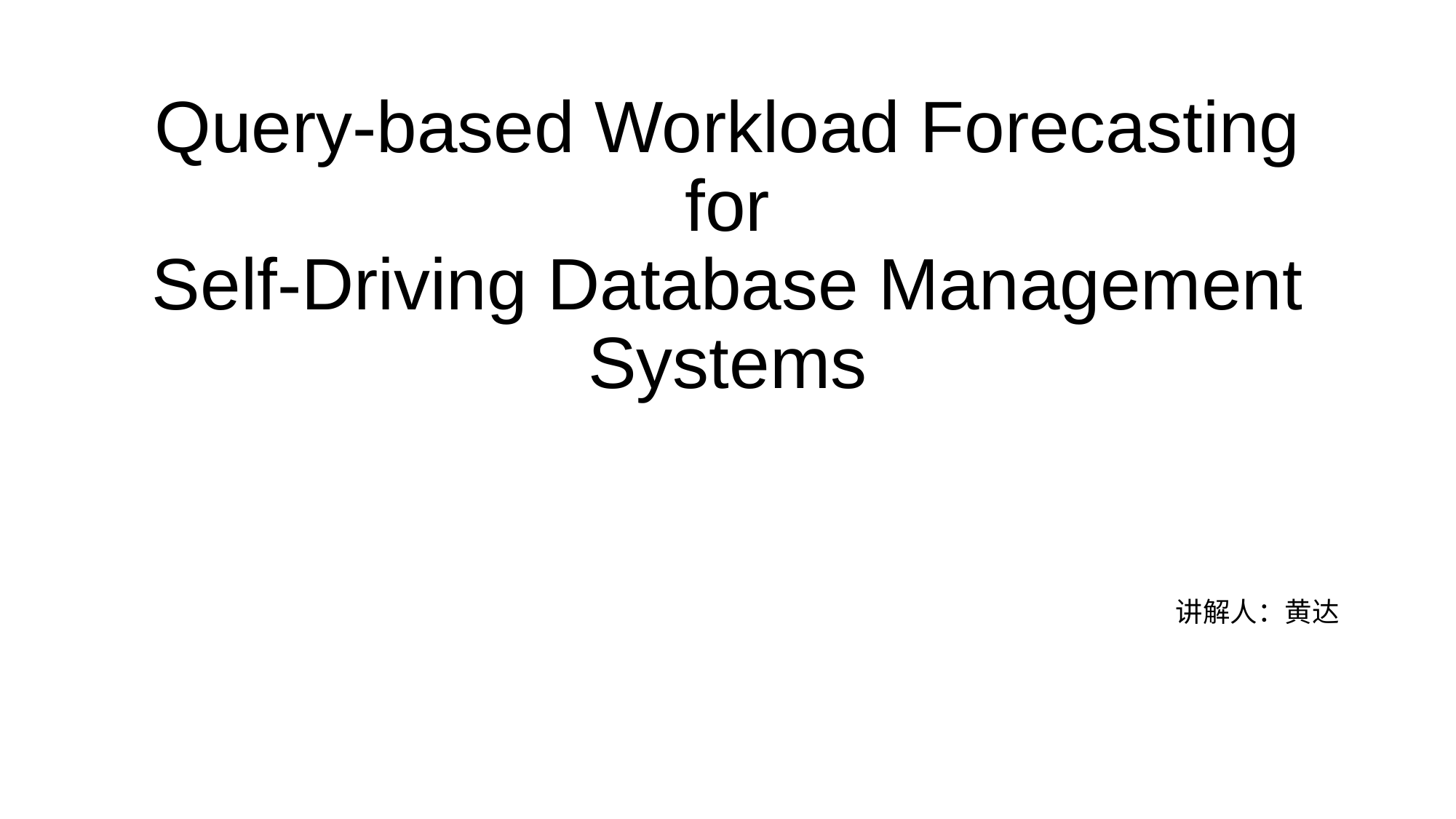

# Query-based Workload Forecasting for Self-Driving Database Management Systems
讲解人：黄达